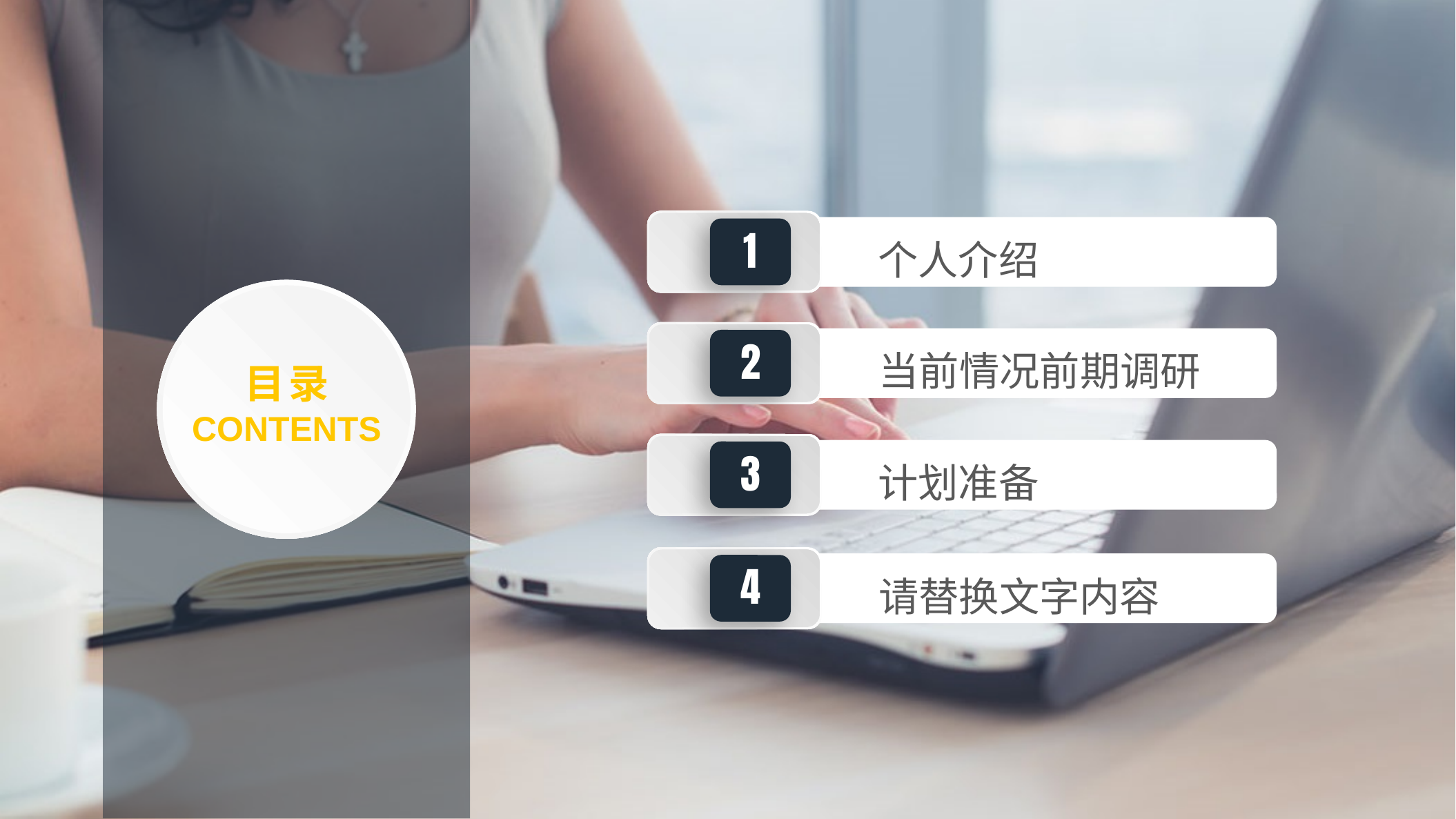

1
个人介绍

目录
contents

2
当前情况前期调研

3
计划准备

4
请替换文字内容